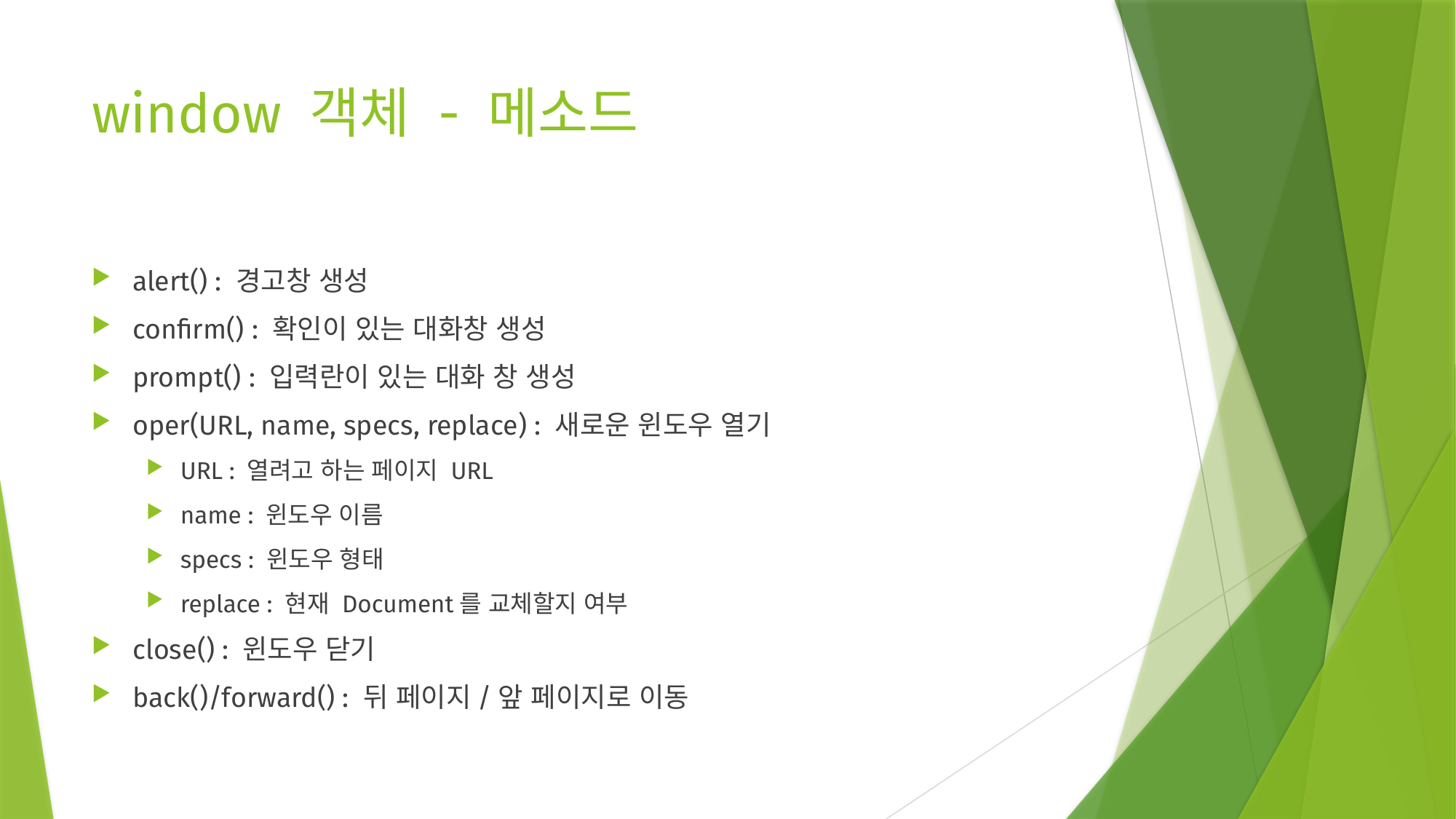

# window 객체 - 메소드
alert() : 경고창 생성
confirm() : 확인이 있는 대화창 생성
prompt() : 입력란이 있는 대화 창 생성
oper(URL, name, specs, replace) : 새로운 윈도우 열기
URL : 열려고 하는 페이지 URL
name : 윈도우 이름
specs : 윈도우 형태
replace : 현재 Document를 교체할지 여부
close() : 윈도우 닫기
back()/forward() : 뒤 페이지/앞 페이지로 이동